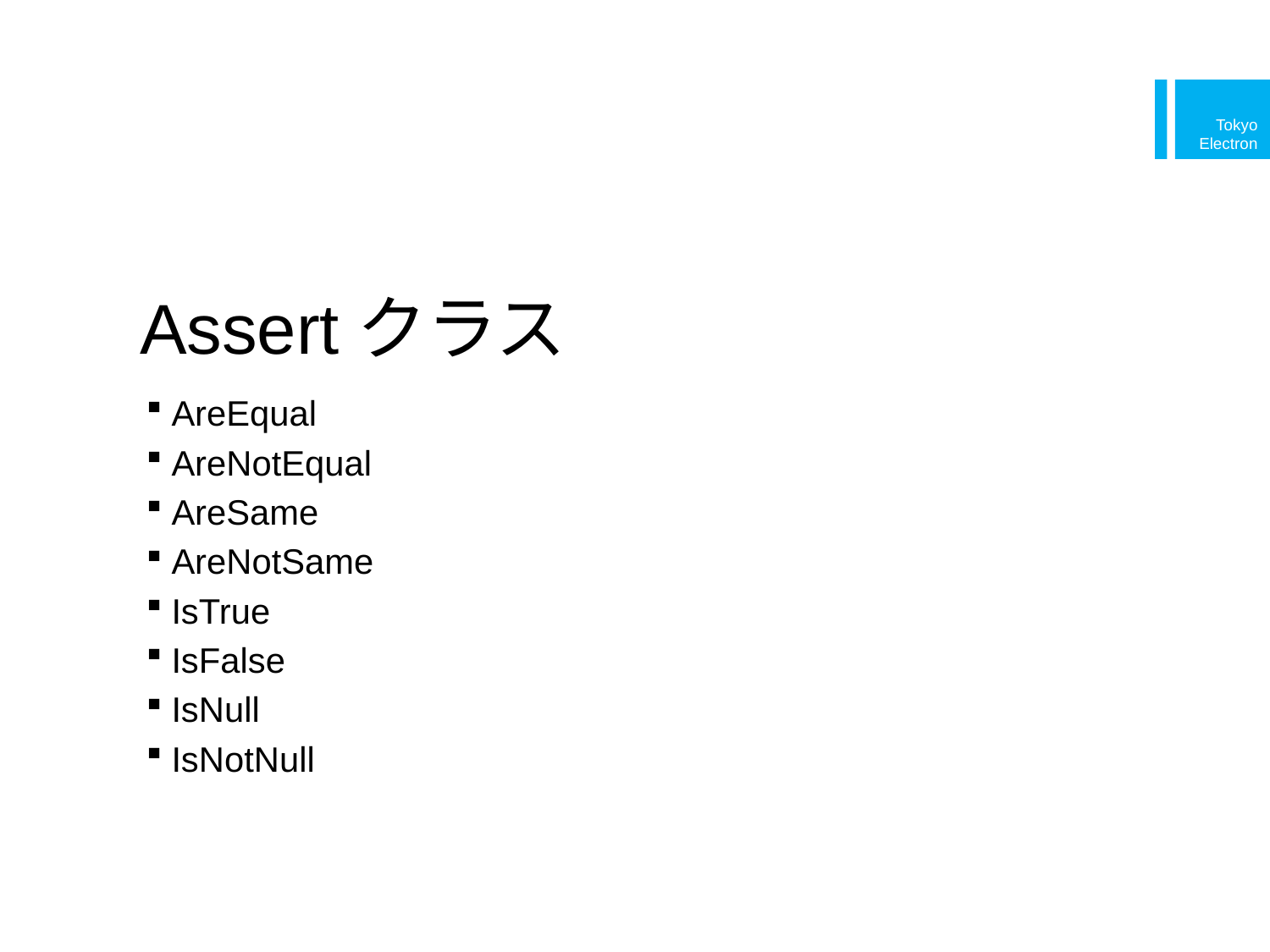

# Assertクラス
AreEqual
AreNotEqual
AreSame
AreNotSame
IsTrue
IsFalse
IsNull
IsNotNull